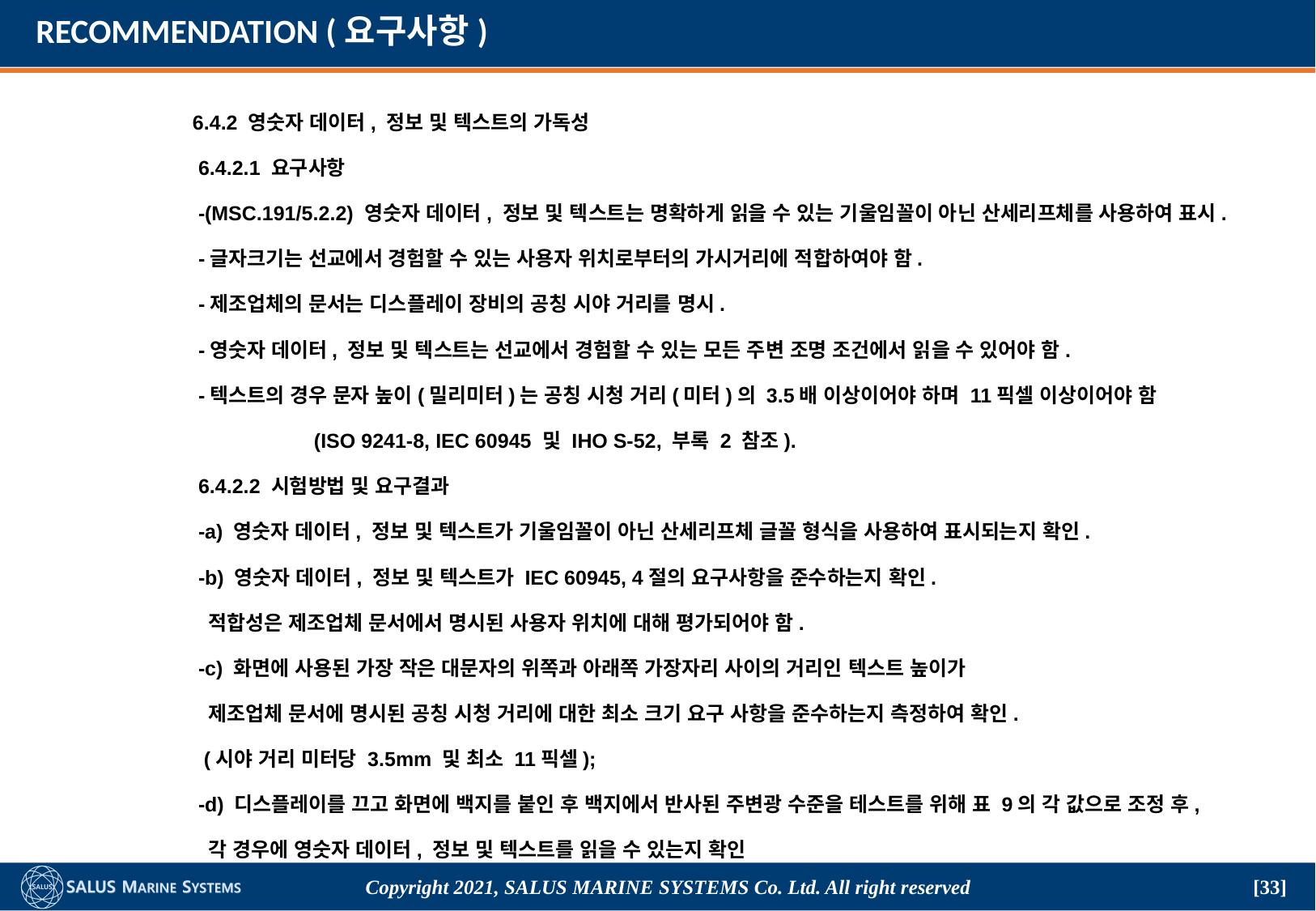

# RECOMMENDATION (요구사항)
	6.4.2 영숫자 데이터, 정보 및 텍스트의 가독성
	 6.4.2.1 요구사항
	 -(MSC.191/5.2.2) 영숫자 데이터, 정보 및 텍스트는 명확하게 읽을 수 있는 기울임꼴이 아닌 산세리프체를 사용하여 표시.
	 -글자크기는 선교에서 경험할 수 있는 사용자 위치로부터의 가시거리에 적합하여야 함.
	 -제조업체의 문서는 디스플레이 장비의 공칭 시야 거리를 명시.
	 -영숫자 데이터, 정보 및 텍스트는 선교에서 경험할 수 있는 모든 주변 조명 조건에서 읽을 수 있어야 함.
	 -텍스트의 경우 문자 높이(밀리미터)는 공칭 시청 거리(미터)의 3.5배 이상이어야 하며 11픽셀 이상이어야 함
		(ISO 9241-8, IEC 60945 및 IHO S-52, 부록 2 참조).
	 6.4.2.2 시험방법 및 요구결과
	 -a) 영숫자 데이터, 정보 및 텍스트가 기울임꼴이 아닌 산세리프체 글꼴 형식을 사용하여 표시되는지 확인.
	 -b) 영숫자 데이터, 정보 및 텍스트가 IEC 60945, 4절의 요구사항을 준수하는지 확인.
	  적합성은 제조업체 문서에서 명시된 사용자 위치에 대해 평가되어야 함.
	 -c) 화면에 사용된 가장 작은 대문자의 위쪽과 아래쪽 가장자리 사이의 거리인 텍스트 높이가
	  제조업체 문서에 명시된 공칭 시청 거리에 대한 최소 크기 요구 사항을 준수하는지 측정하여 확인.
	  (시야 거리 미터당 3.5mm 및 최소 11픽셀);
	 -d) 디스플레이를 끄고 화면에 백지를 붙인 후 백지에서 반사된 주변광 수준을 테스트를 위해 표 9의 각 값으로 조정 후,
	  각 경우에 영숫자 데이터, 정보 및 텍스트를 읽을 수 있는지 확인

Copyright 2021, SALUS Marine Systems Co. Ltd. All right reserved
[33]